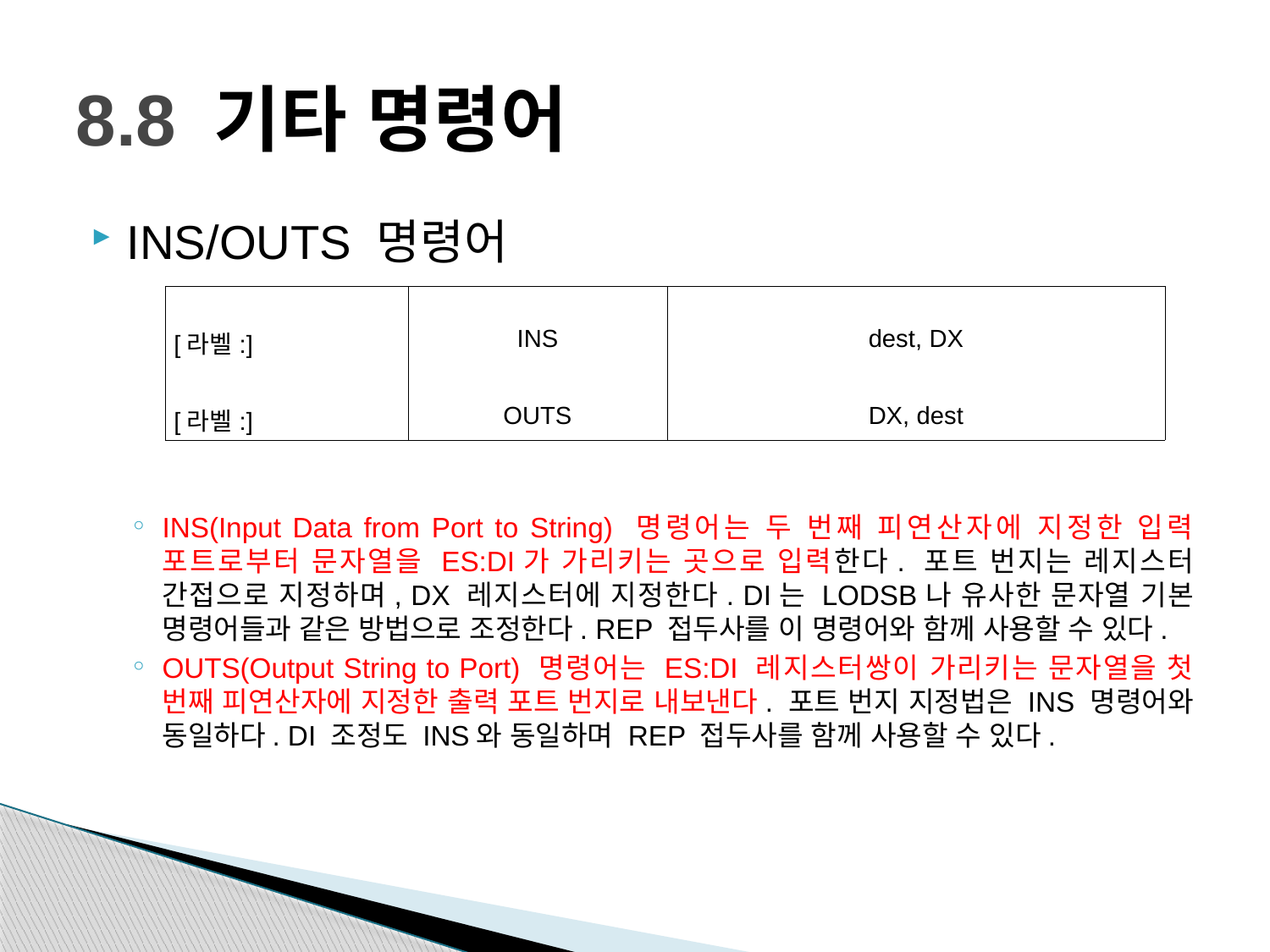

# 8.8 기타 명령어
INS/OUTS 명령어

INS(Input Data from Port to String) 명령어는 두 번째 피연산자에 지정한 입력 포트로부터 문자열을 ES:DI가 가리키는 곳으로 입력한다. 포트 번지는 레지스터 간접으로 지정하며, DX 레지스터에 지정한다. DI는 LODSB나 유사한 문자열 기본 명령어들과 같은 방법으로 조정한다. REP 접두사를 이 명령어와 함께 사용할 수 있다.
OUTS(Output String to Port) 명령어는 ES:DI 레지스터쌍이 가리키는 문자열을 첫 번째 피연산자에 지정한 출력 포트 번지로 내보낸다. 포트 번지 지정법은 INS 명령어와 동일하다. DI 조정도 INS와 동일하며 REP 접두사를 함께 사용할 수 있다.

| [라벨:] | INS | dest, DX |
| --- | --- | --- |
| [라벨:] | OUTS | DX, dest |